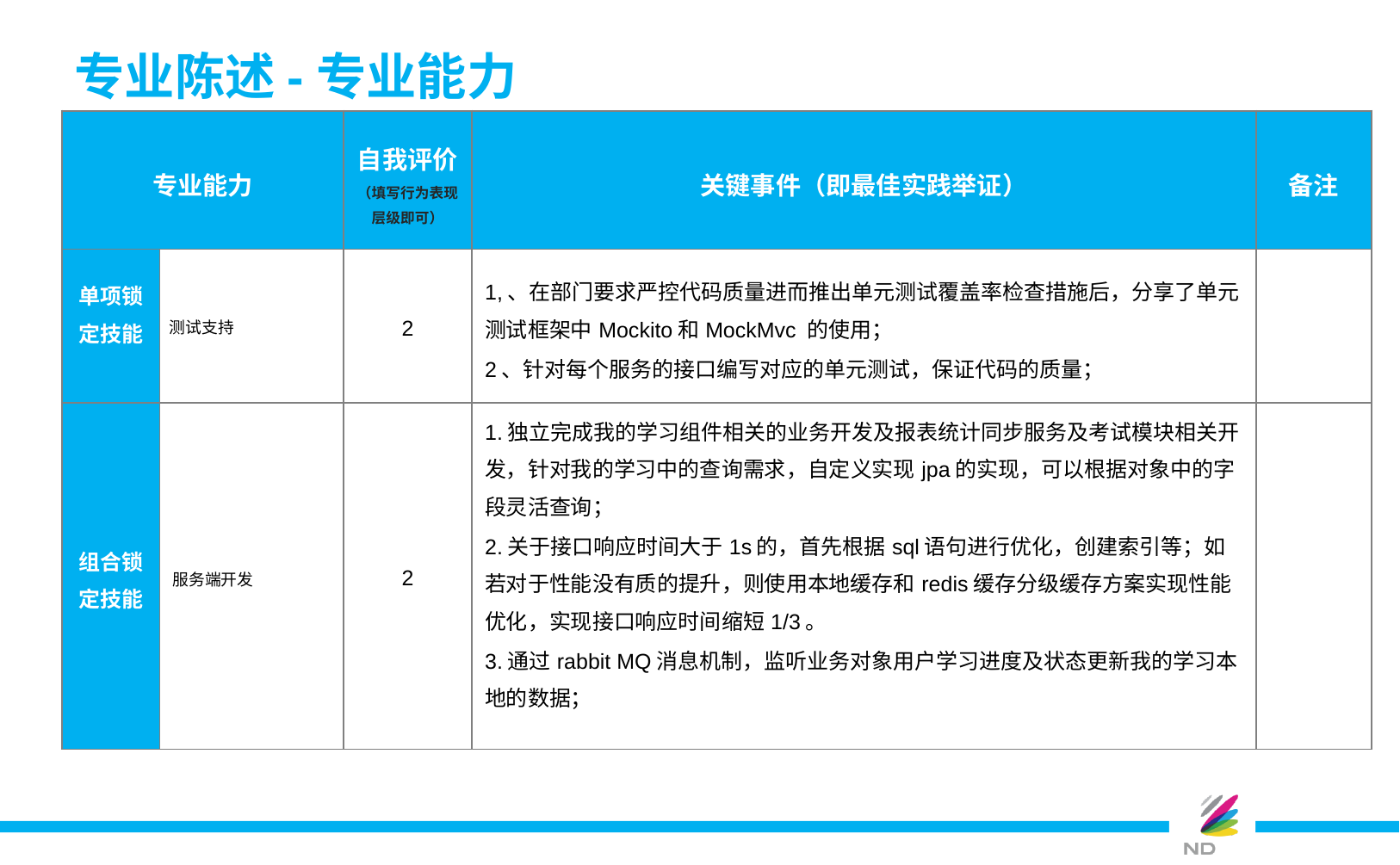

# 专业陈述-专业能力
| 专业能力 |  | 自我评价 （填写行为表现层级即可） | 关键事件（即最佳实践举证） | 备注 |
| --- | --- | --- | --- | --- |
| 单项锁定技能 | 测试支持 | 2 | 1,、在部门要求严控代码质量进而推出单元测试覆盖率检查措施后，分享了单元测试框架中Mockito和MockMvc 的使用； 2、针对每个服务的接口编写对应的单元测试，保证代码的质量； |  |
| 组合锁定技能 | 服务端开发 | 2 | 1.独立完成我的学习组件相关的业务开发及报表统计同步服务及考试模块相关开发，针对我的学习中的查询需求，自定义实现jpa的实现，可以根据对象中的字段灵活查询； 2.关于接口响应时间大于1s的，首先根据sql语句进行优化，创建索引等；如若对于性能没有质的提升，则使用本地缓存和redis缓存分级缓存方案实现性能优化，实现接口响应时间缩短1/3。 3.通过rabbit MQ消息机制，监听业务对象用户学习进度及状态更新我的学习本地的数据； |  |
7